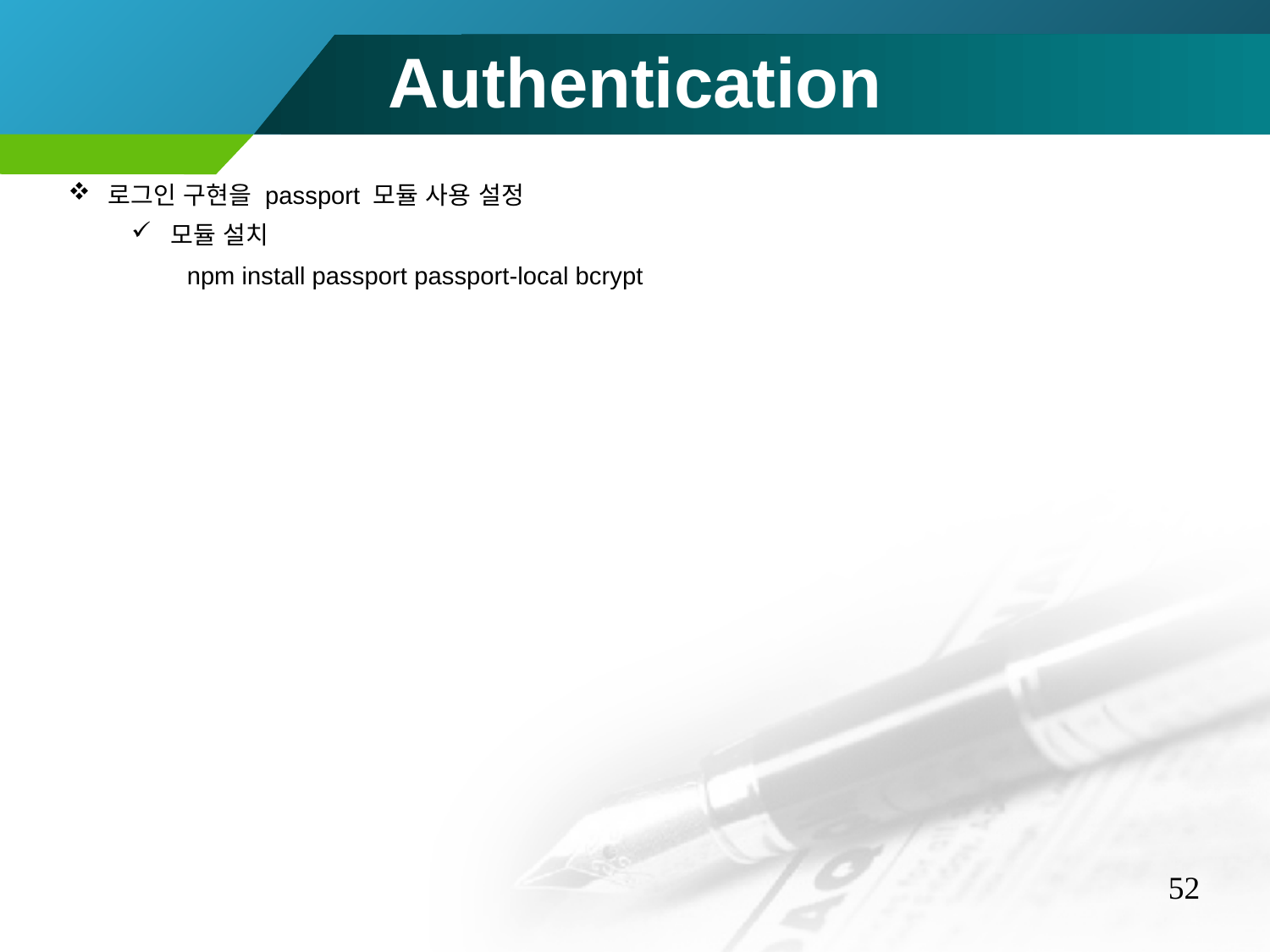

Authentication
로그인 구현을 passport 모듈 사용 설정
모듈 설치
npm install passport passport-local bcrypt
52